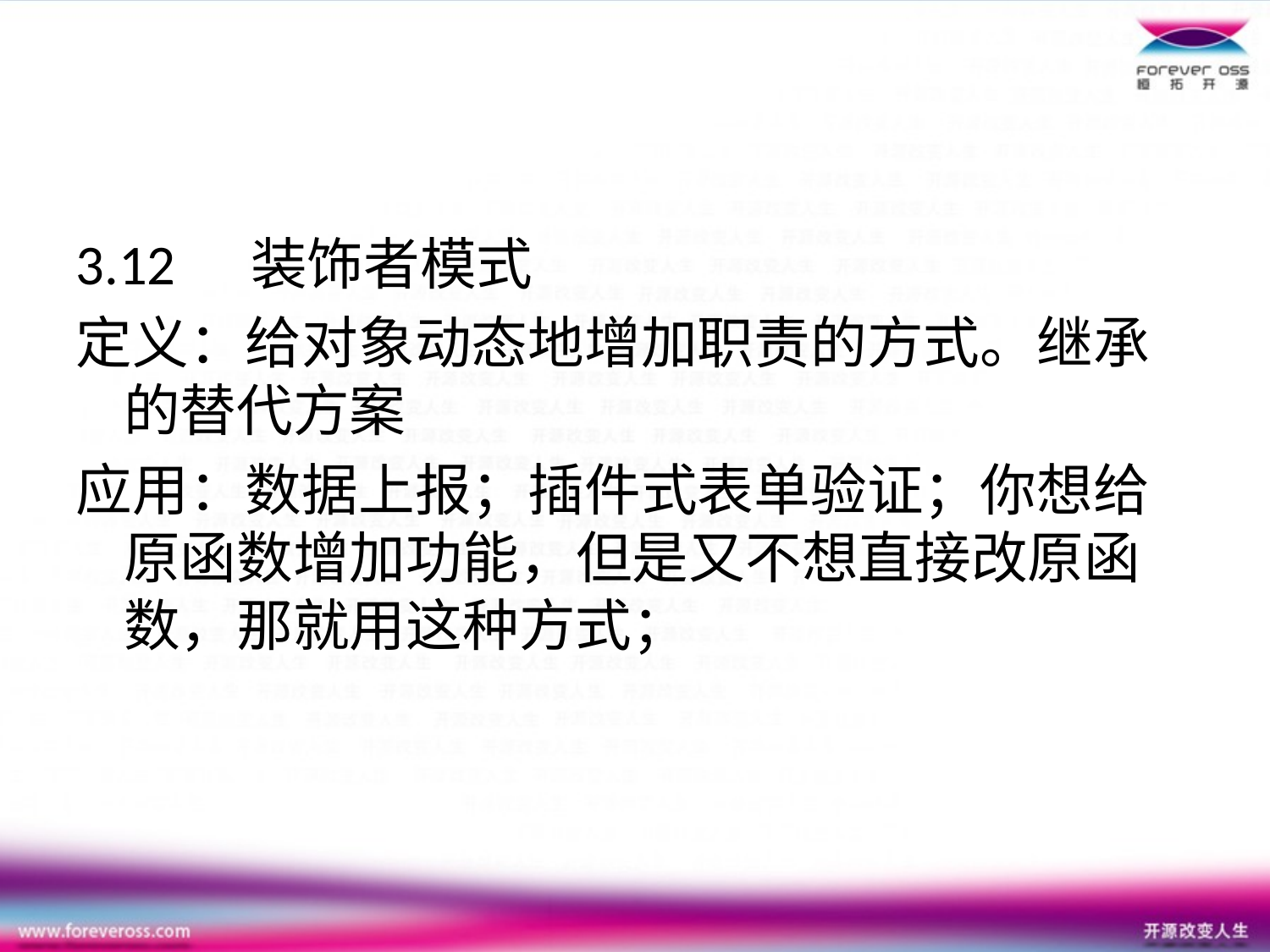

#
3.12	装饰者模式
定义：给对象动态地增加职责的方式。继承的替代方案
应用：数据上报；插件式表单验证；你想给原函数增加功能，但是又不想直接改原函数，那就用这种方式；